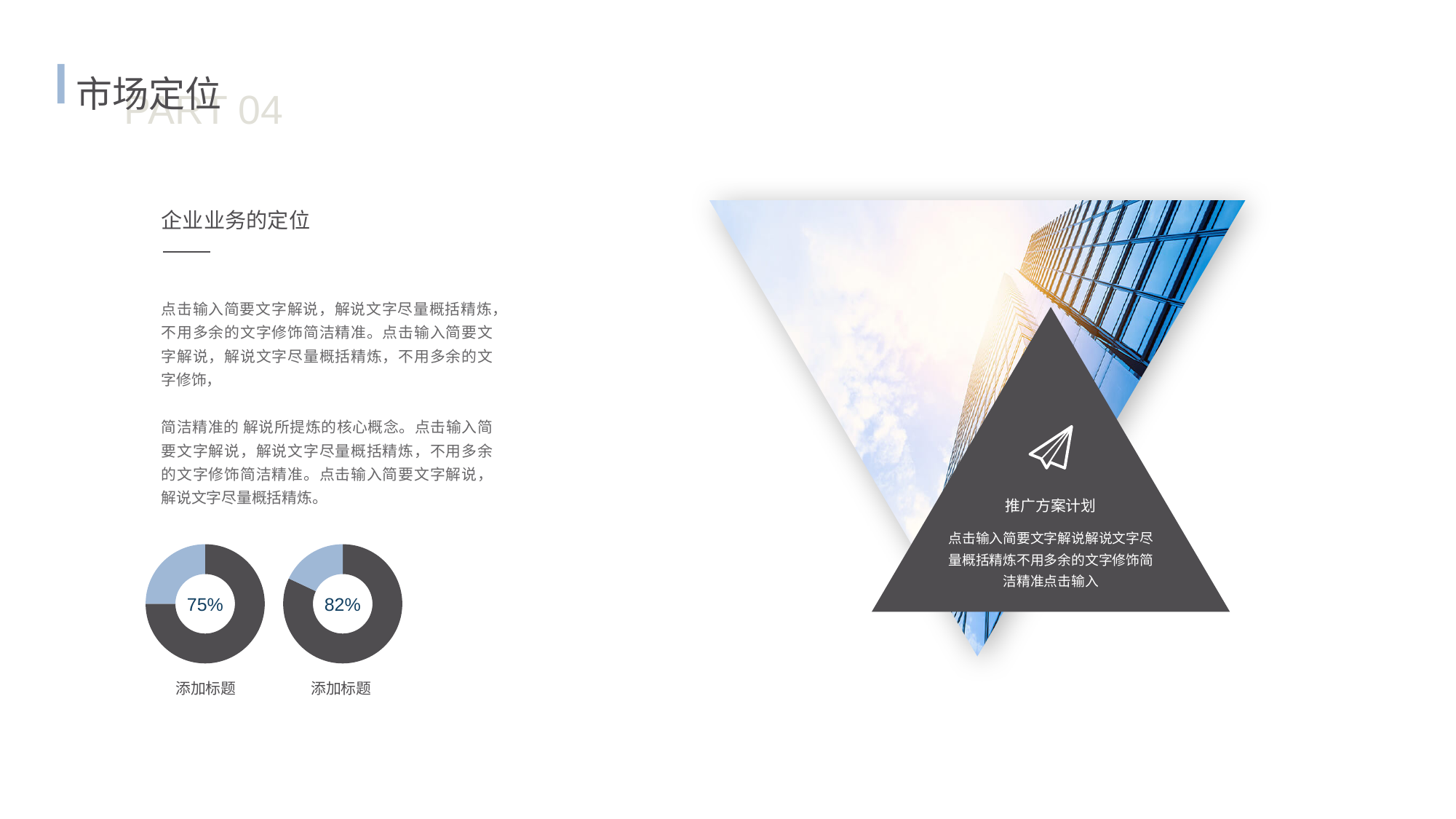

市场定位

PART 04
企业业务的定位

点击输入简要文字解说，解说文字尽量概括精炼，不用多余的文字修饰简洁精准。点击输入简要文字解说，解说文字尽量概括精炼，不用多余的文字修饰，

简洁精准的 解说所提炼的核心概念。点击输入简要文字解说，解说文字尽量概括精炼，不用多余的文字修饰简洁精准。点击输入简要文字解说，解说文字尽量概括精炼。

推广方案计划
点击输入简要文字解说解说文字尽量概括精炼不用多余的文字修饰简洁精准点击输入

### Chart

| Category | 百分比 |
|---|---|
|  | 75.0 |
|  | 25.0 |
75%

### Chart

| Category | 百分比 |
|---|---|
|  | 82.0 |
|  | 18.0 |
82%
添加标题
添加标题